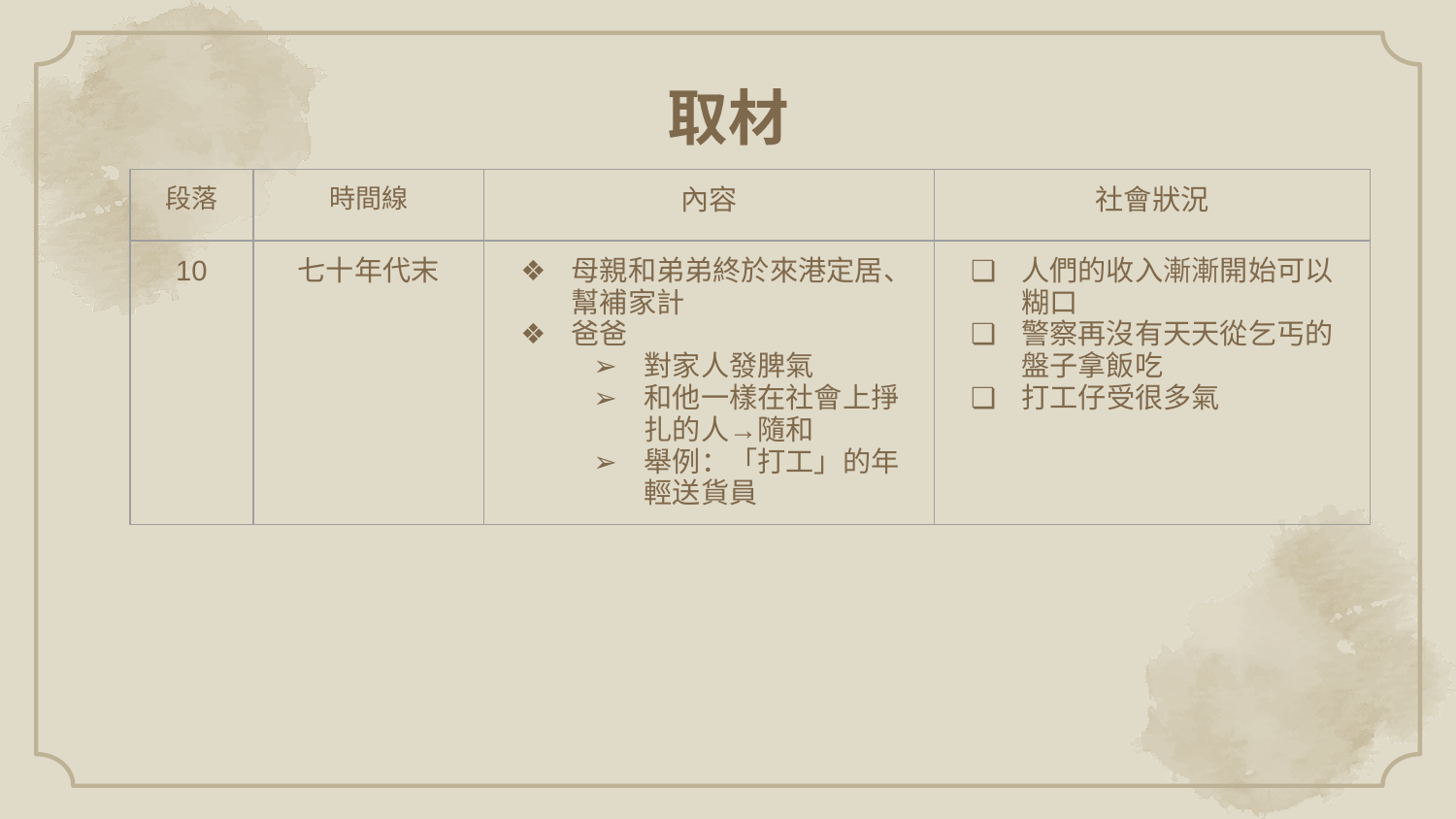

# 取材

| 段落 | 時間線 | 內容 | 社會狀況 |
| --- | --- | --- | --- |
| 10 | 七十年代末 | 母親和弟弟終於來港定居、幫補家計 爸爸 對家人發脾氣 和他一樣在社會上掙扎的人→隨和 舉例：「打工」的年輕送貨員 | 人們的收入漸漸開始可以糊口 警察再沒有天天從乞丐的盤子拿飯吃 打工仔受很多氣 |